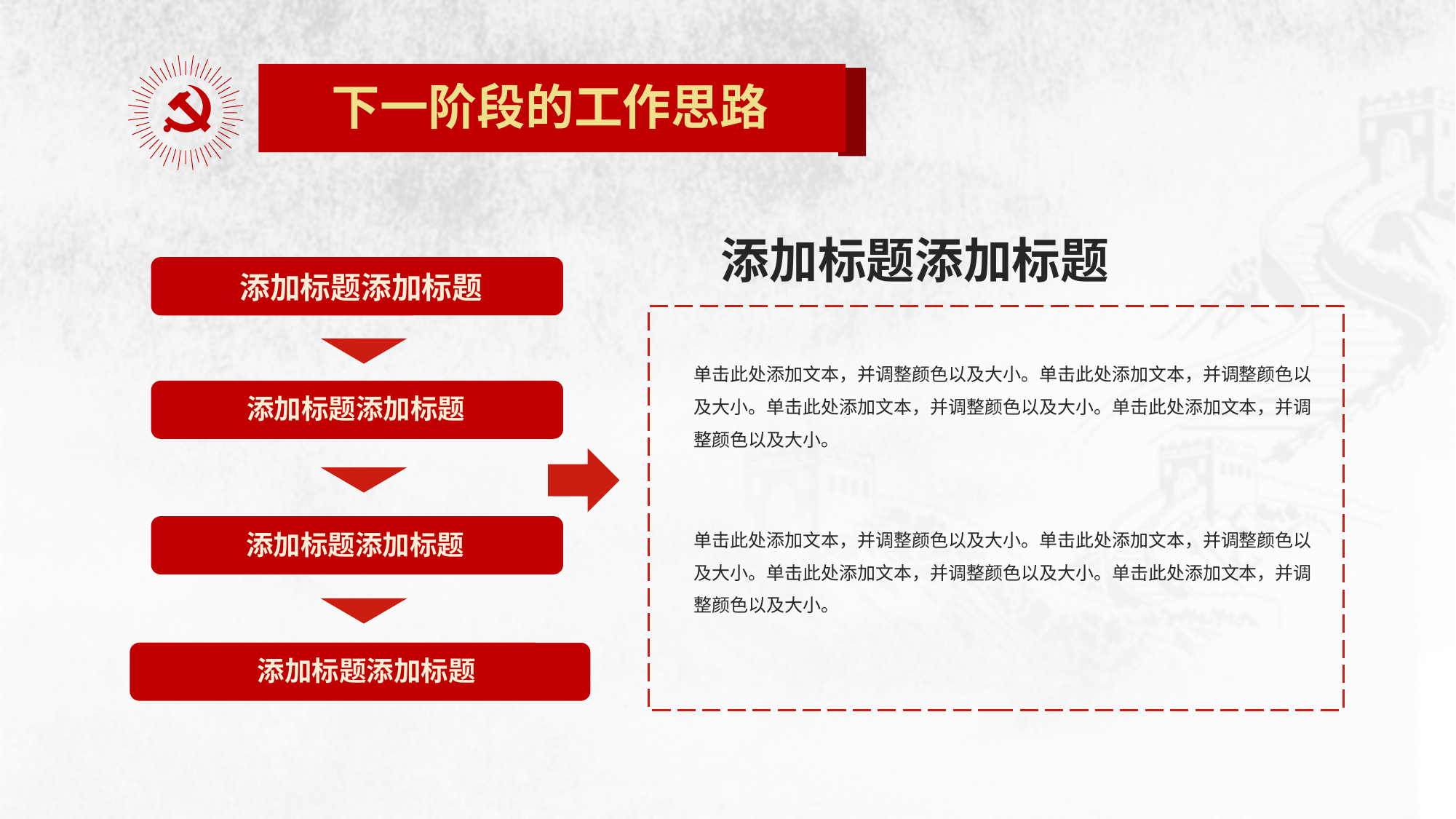

下一阶段的工作思路

添加标题添加标题

添加标题添加标题

单击此处添加文本，并调整颜色以及大小。单击此处添加文本，并调整颜色以及大小。单击此处添加文本，并调整颜色以及大小。单击此处添加文本，并调整颜色以及大小。

添加标题添加标题

单击此处添加文本，并调整颜色以及大小。单击此处添加文本，并调整颜色以及大小。单击此处添加文本，并调整颜色以及大小。单击此处添加文本，并调整颜色以及大小。

添加标题添加标题

添加标题添加标题